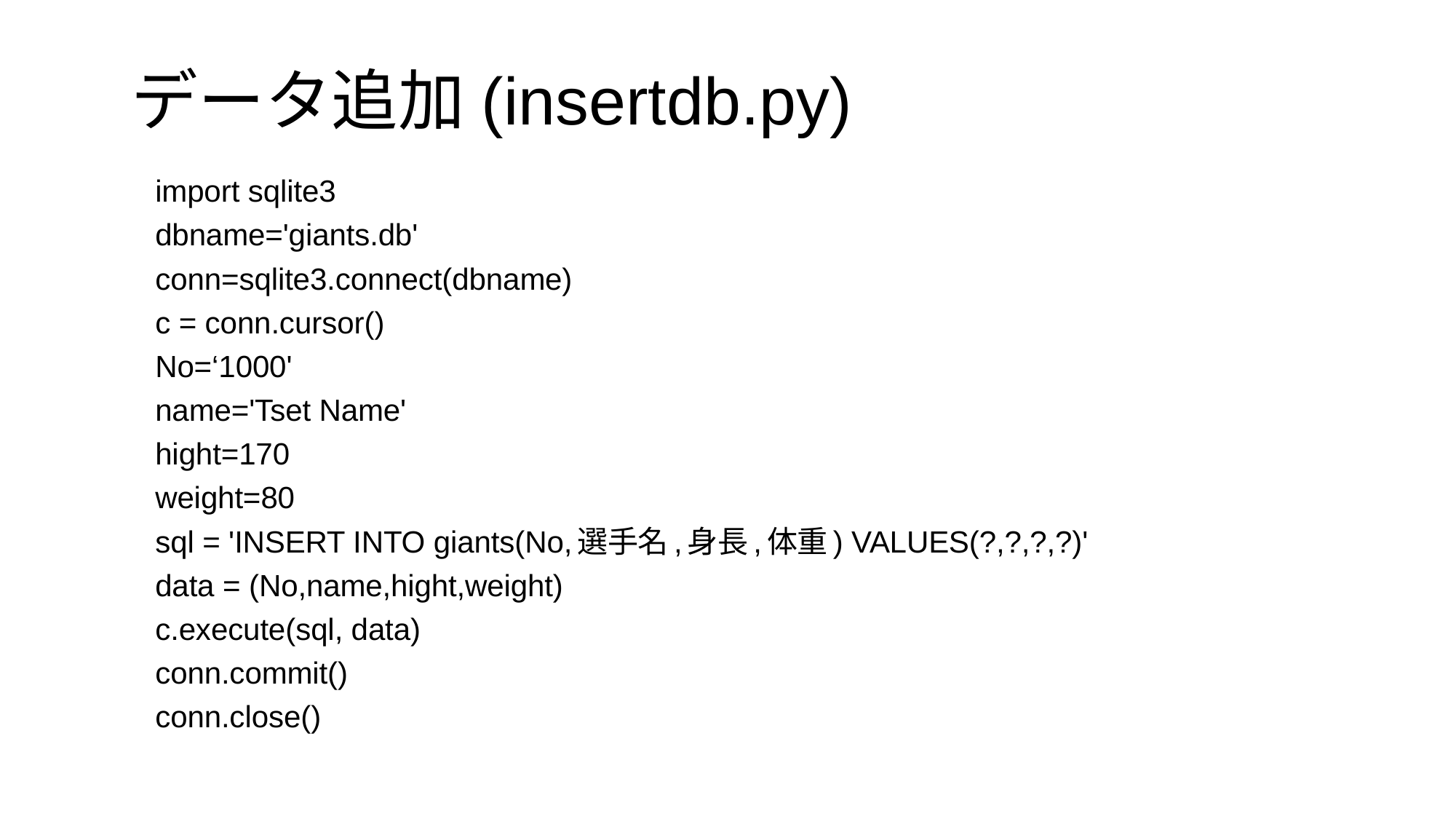

# データ追加(insertdb.py)
import sqlite3
dbname='giants.db'
conn=sqlite3.connect(dbname)
c = conn.cursor()
No=‘1000'
name='Tset Name'
hight=170
weight=80
sql = 'INSERT INTO giants(No,選手名,身長,体重) VALUES(?,?,?,?)'
data = (No,name,hight,weight)
c.execute(sql, data)
conn.commit()
conn.close()